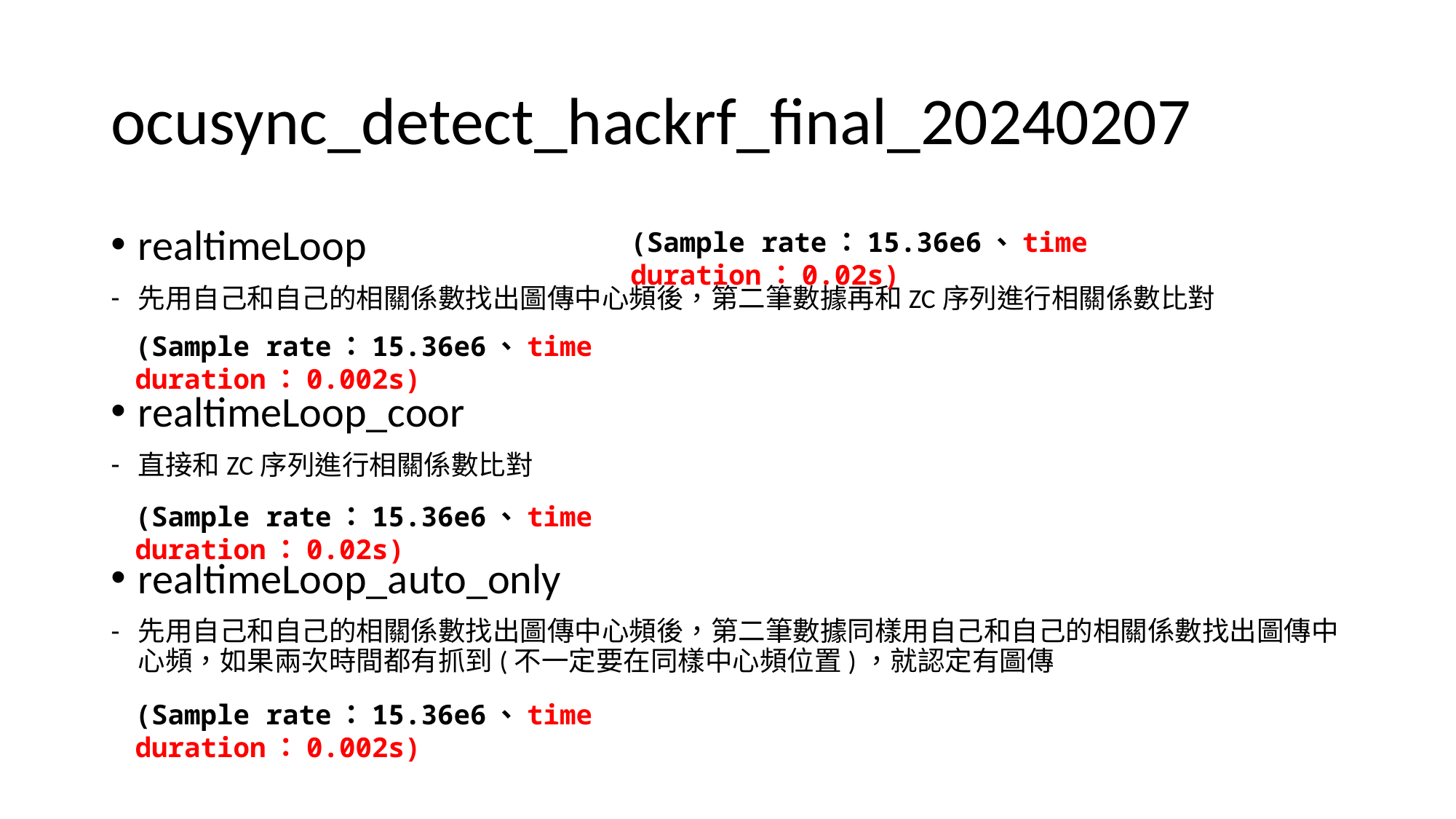

# ocusync_detect_hackrf_final_20240207
realtimeLoop
先用自己和自己的相關係數找出圖傳中心頻後，第二筆數據再和ZC序列進行相關係數比對

realtimeLoop_coor
直接和ZC序列進行相關係數比對

realtimeLoop_auto_only
先用自己和自己的相關係數找出圖傳中心頻後，第二筆數據同樣用自己和自己的相關係數找出圖傳中心頻，如果兩次時間都有抓到(不一定要在同樣中心頻位置)，就認定有圖傳
(Sample rate：15.36e6、time duration：0.02s)
(Sample rate：15.36e6、time duration：0.002s)
(Sample rate：15.36e6、time duration：0.02s)
(Sample rate：15.36e6、time duration：0.002s)